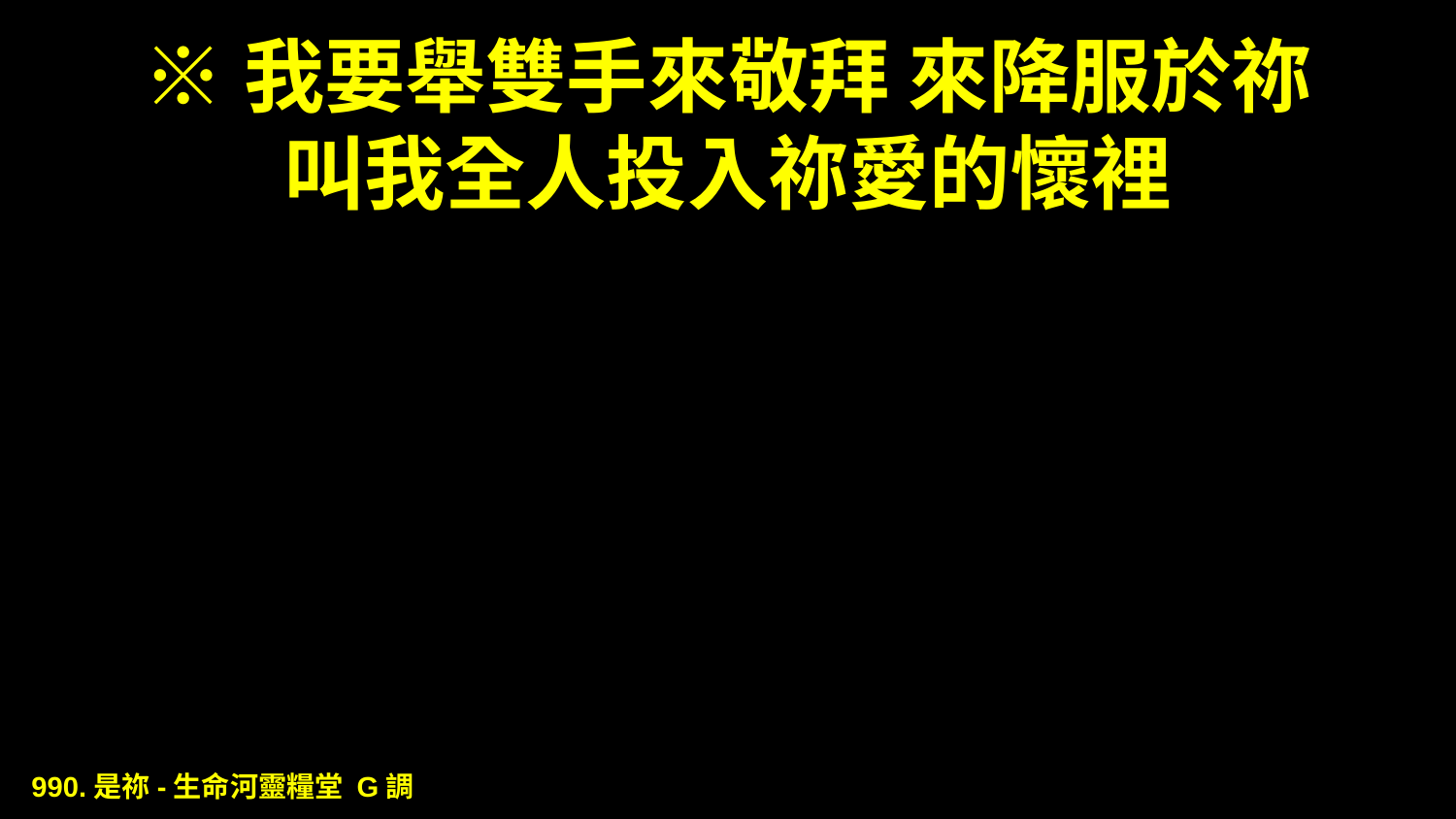

# ※我要舉雙手來敬拜 來降服於祢 叫我全人投入祢愛的懷裡
990.是祢-生命河靈糧堂 G調